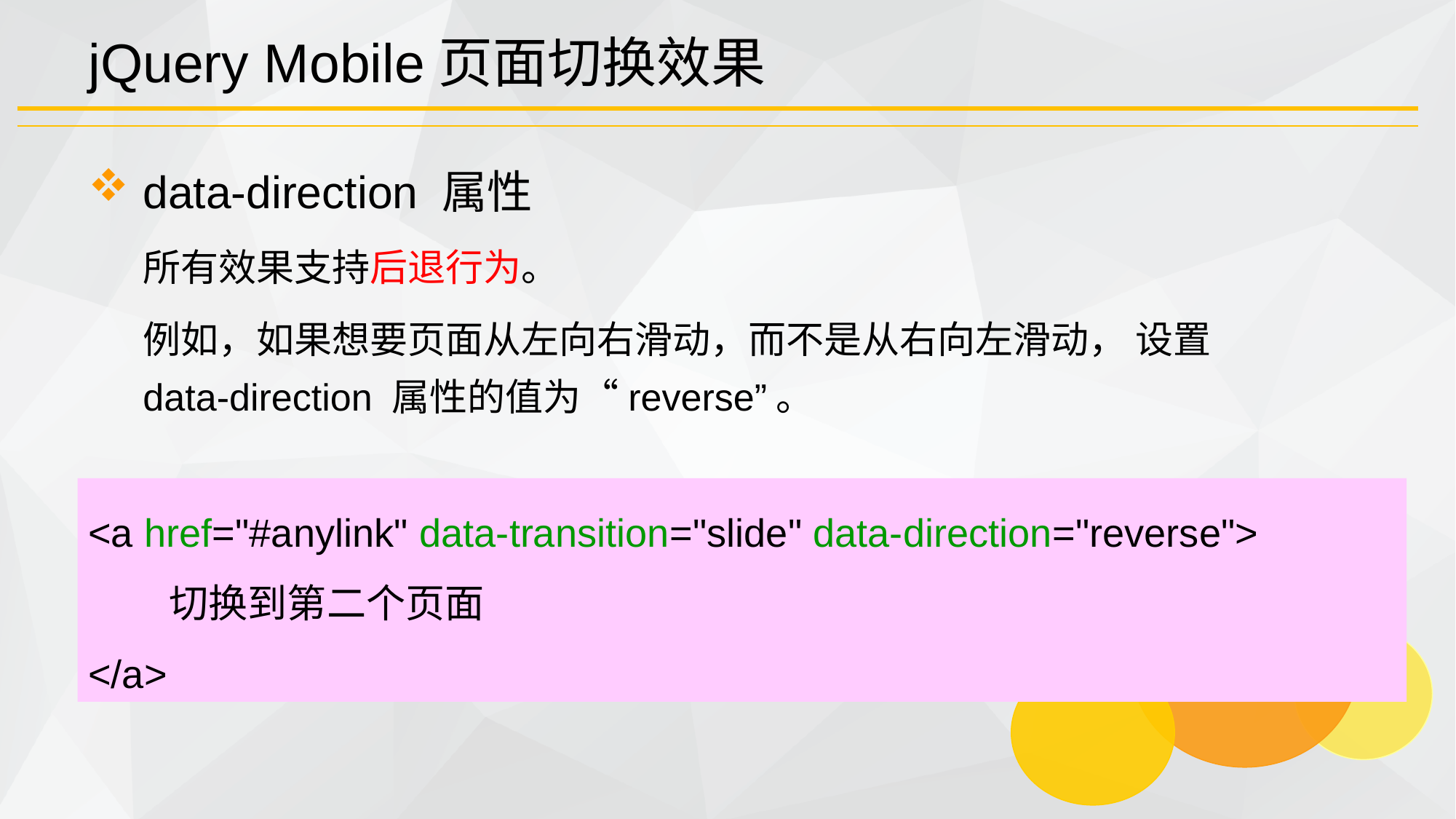

# jQuery Mobile页面切换效果
data-direction 属性
所有效果支持后退行为。
例如，如果想要页面从左向右滑动，而不是从右向左滑动， 设置data-direction 属性的值为“reverse”。

<a href="#anylink" data-transition="slide" data-direction="reverse">
        切换到第二个页面
</a>